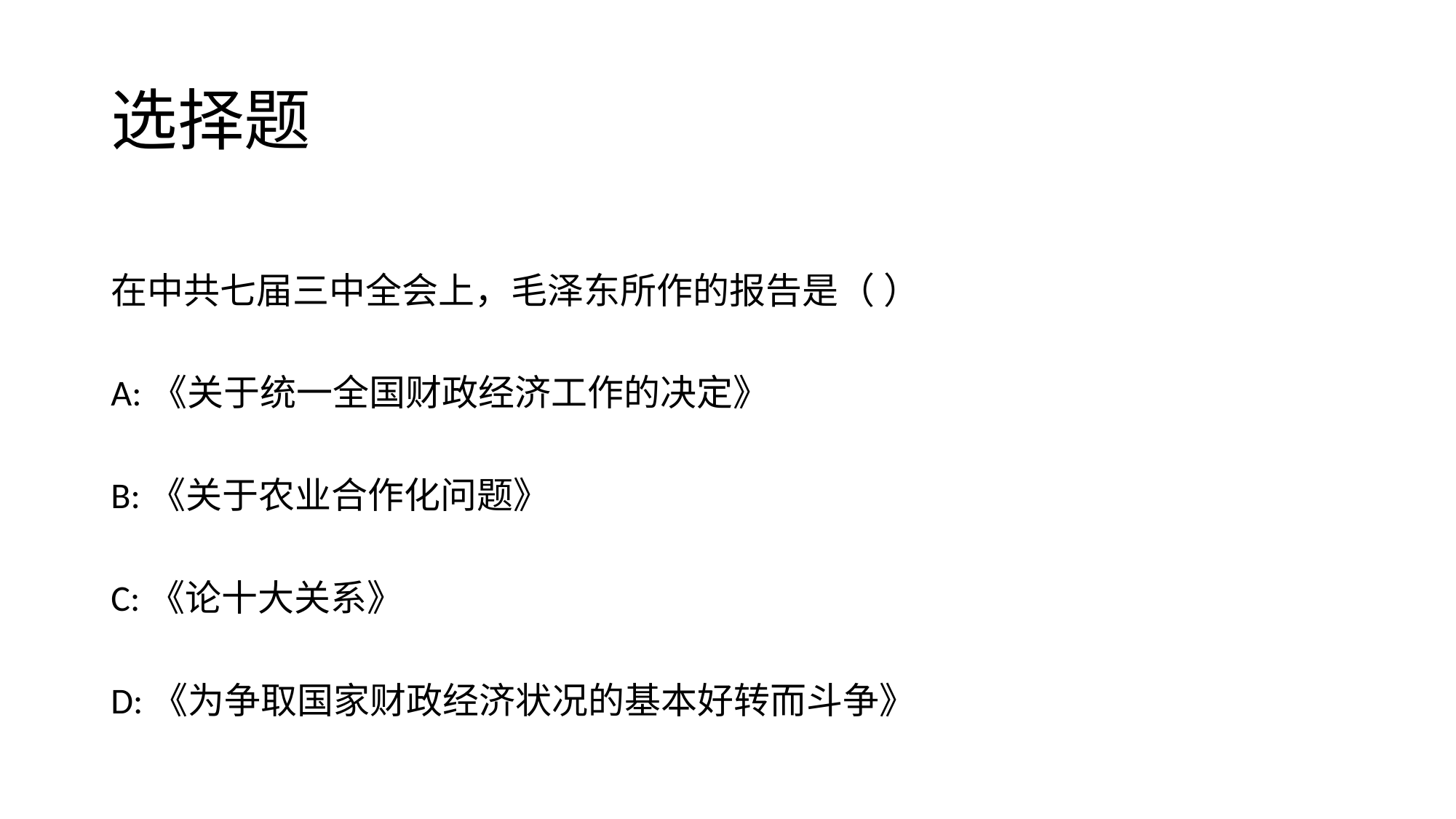

# 选择题
在中共七届三中全会上，毛泽东所作的报告是（ ）
A:​​《关于统一全国财政经济工作的决定》
B:《关于农业合作化问题》
C:《论十大关系》
D:《为争取国家财政经济状况的基本好转而斗争》